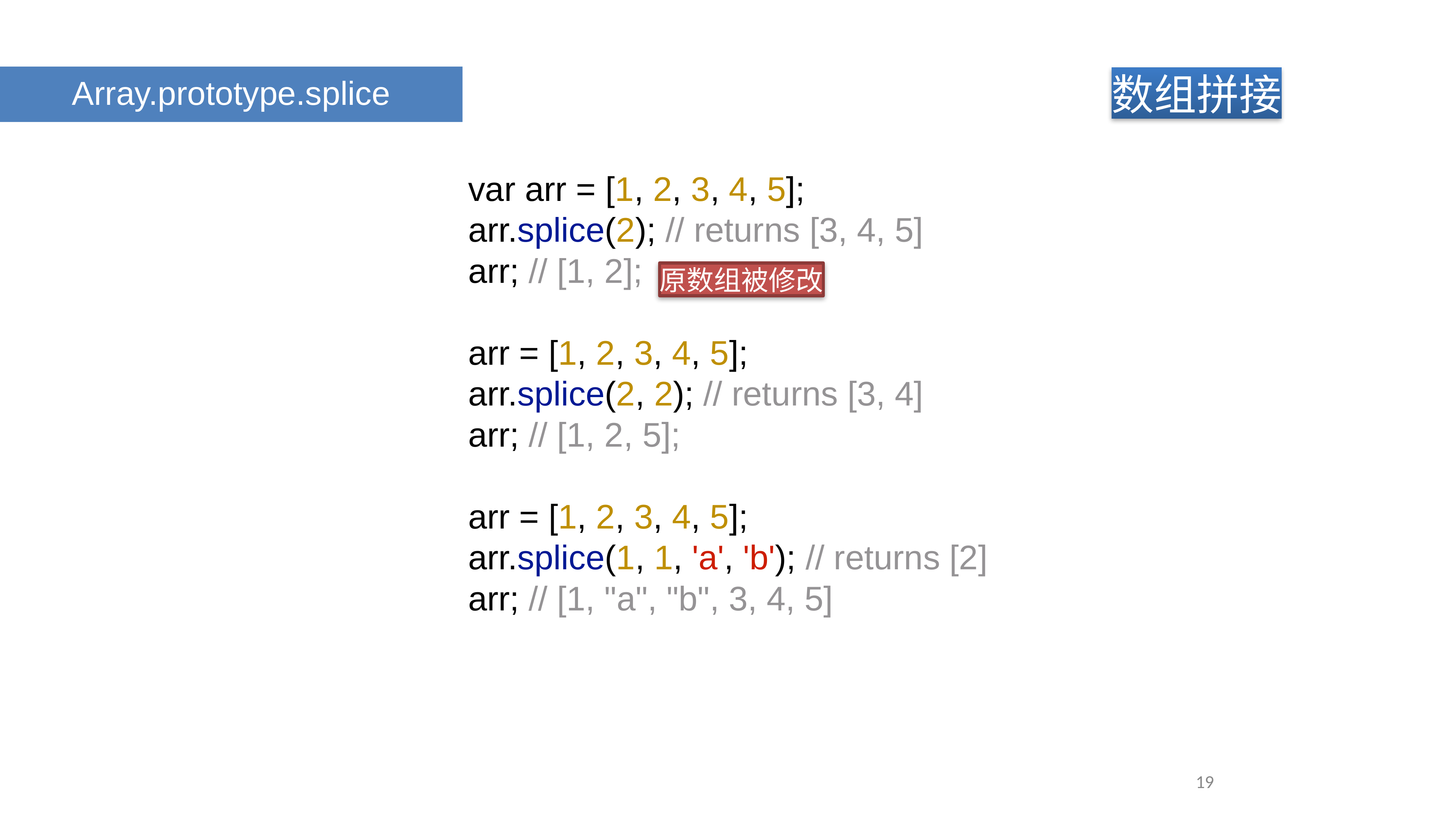

Array.prototype.splice
数组拼接
var arr = [1, 2, 3, 4, 5];
arr.splice(2); // returns [3, 4, 5]
arr; // [1, 2];

arr = [1, 2, 3, 4, 5];
arr.splice(2, 2); // returns [3, 4]
arr; // [1, 2, 5];

arr = [1, 2, 3, 4, 5];
arr.splice(1, 1, 'a', 'b'); // returns [2]
arr; // [1, "a", "b", 3, 4, 5]
原数组被修改
19